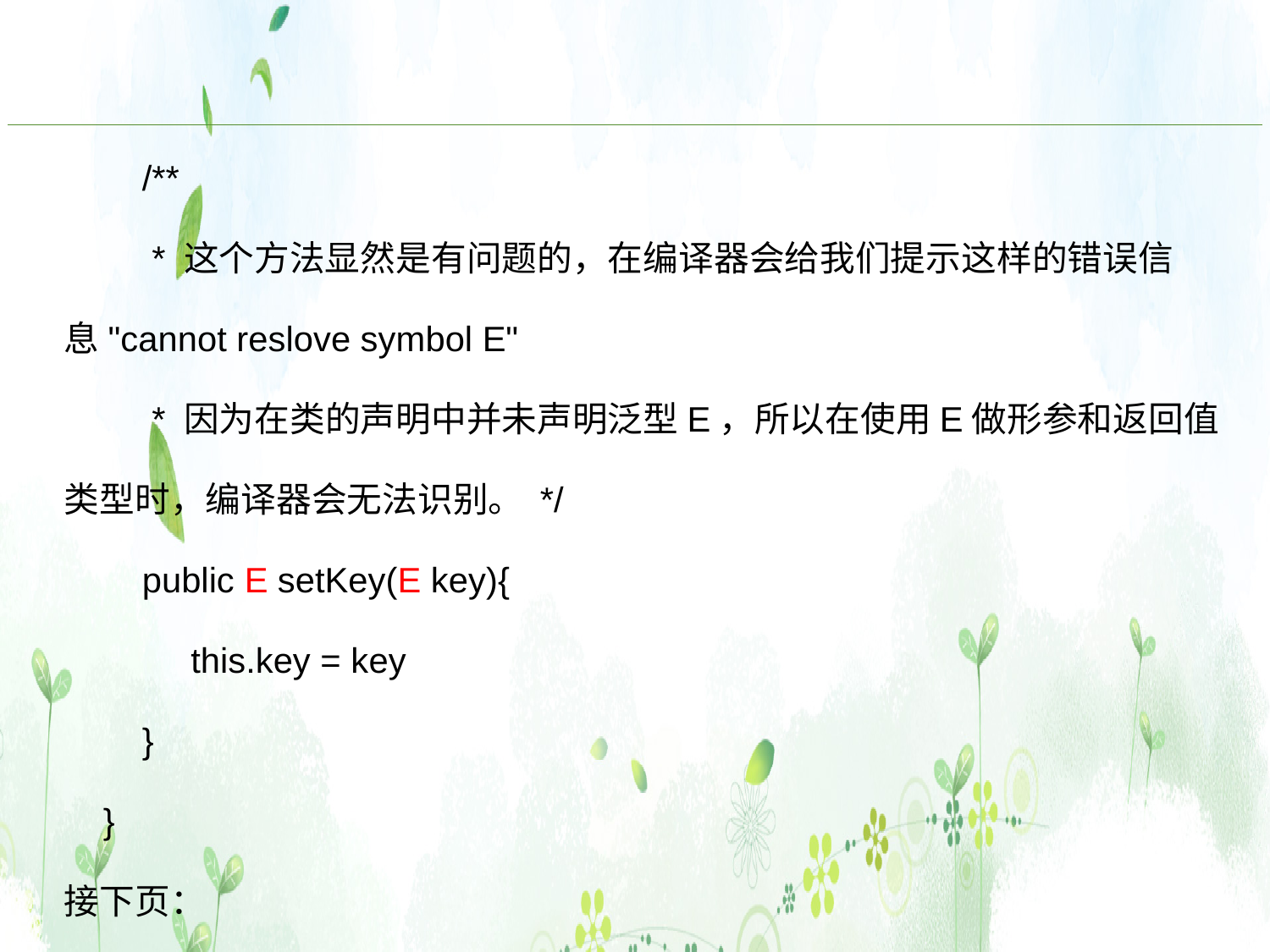

/**
         * 这个方法显然是有问题的，在编译器会给我们提示这样的错误信息"cannot reslove symbol E"
         * 因为在类的声明中并未声明泛型E，所以在使用E做形参和返回值类型时，编译器会无法识别。 */
        public E setKey(E key){
             this.key = key
        }
    }
接下页：